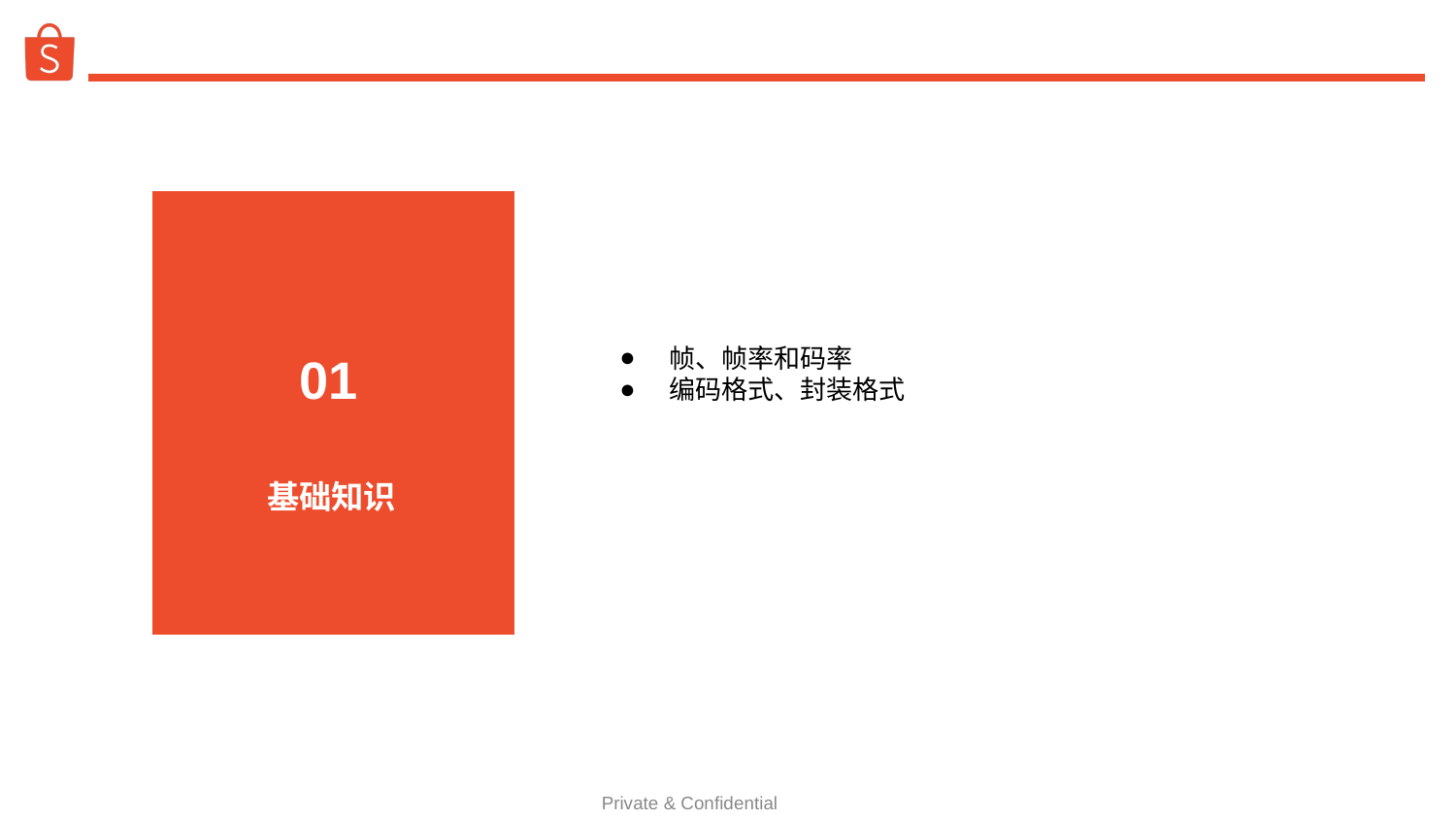

帧、帧率和码率
编码格式、封装格式
 01

简介
基础知识
Private & Confidential